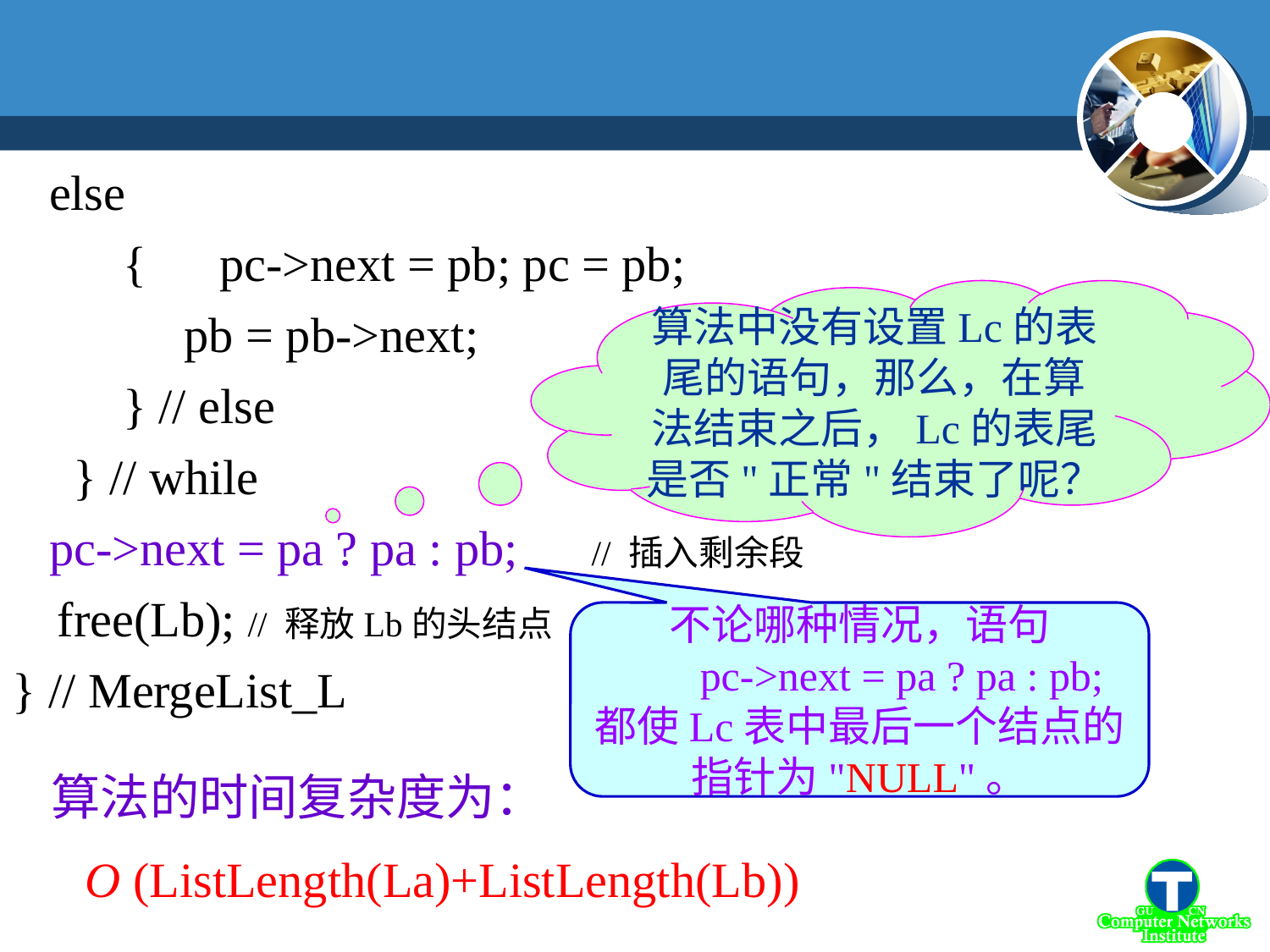

else
　　{　pc->next = pb; pc = pb;
              pb = pb->next;
　　} // else
　} // while
   pc->next = pa ? pa : pb;　// 插入剩余段
   free(Lb); // 释放Lb的头结点
} // MergeList_L

算法中没有设置Lc的表尾的语句，那么，在算法结束之后，Lc的表尾是否"正常"结束了呢？

不论哪种情况，语句
　　pc->next = pa ? pa : pb;
都使Lc表中最后一个结点的指针为"NULL"。
算法的时间复杂度为：
O (ListLength(La)+ListLength(Lb))